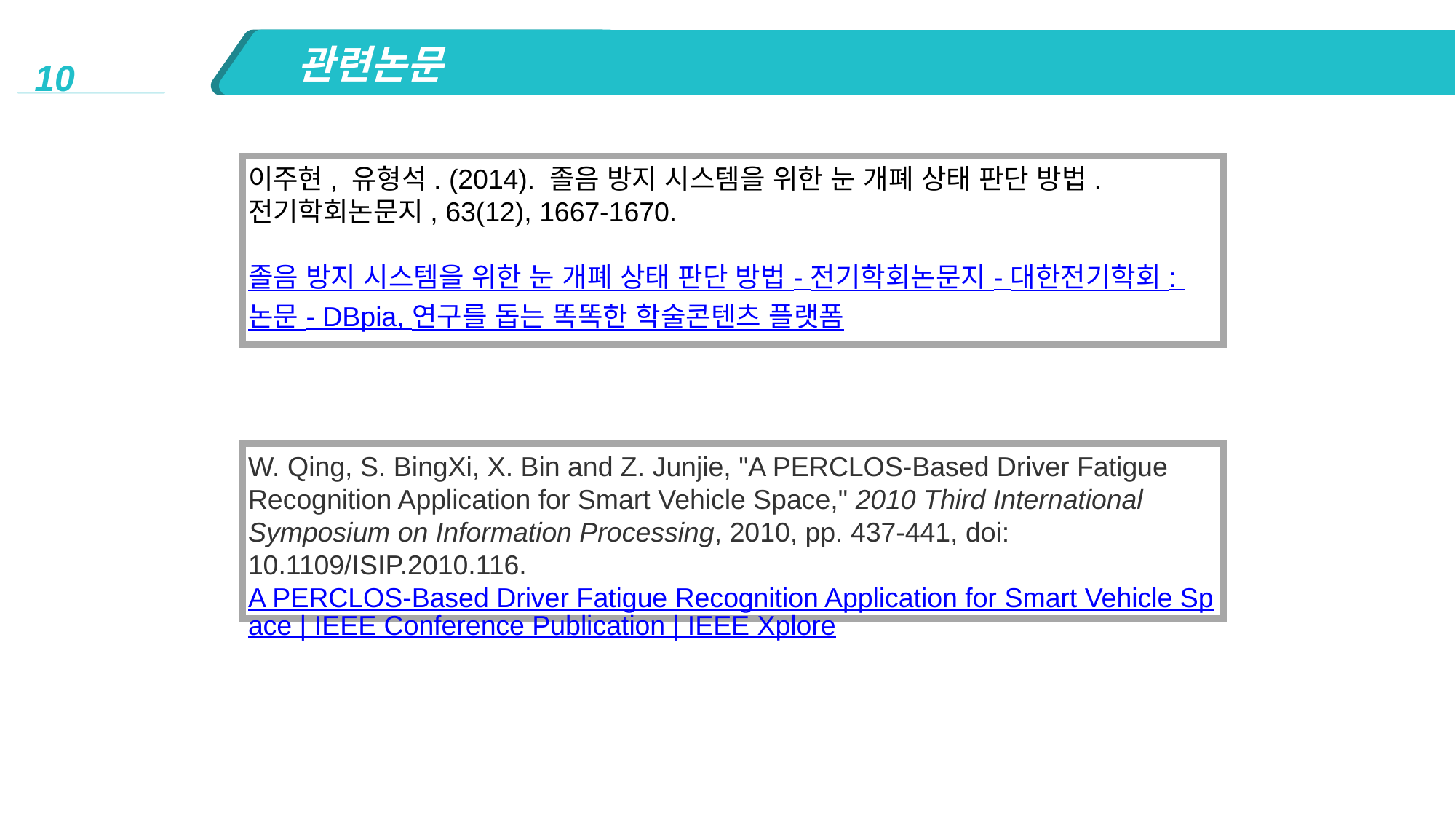

관련논문

10

이주현, 유형석. (2014). 졸음 방지 시스템을 위한 눈 개폐 상태 판단 방법. 전기학회논문지, 63(12), 1667-1670.

졸음 방지 시스템을 위한 눈 개폐 상태 판단 방법 - 전기학회논문지 - 대한전기학회 : 논문 - DBpia, 연구를 돕는 똑똑한 학술콘텐츠 플랫폼

W. Qing, S. BingXi, X. Bin and Z. Junjie, "A PERCLOS-Based Driver Fatigue Recognition Application for Smart Vehicle Space," 2010 Third International Symposium on Information Processing, 2010, pp. 437-441, doi: 10.1109/ISIP.2010.116.
A PERCLOS-Based Driver Fatigue Recognition Application for Smart Vehicle Space | IEEE Conference Publication | IEEE Xplore